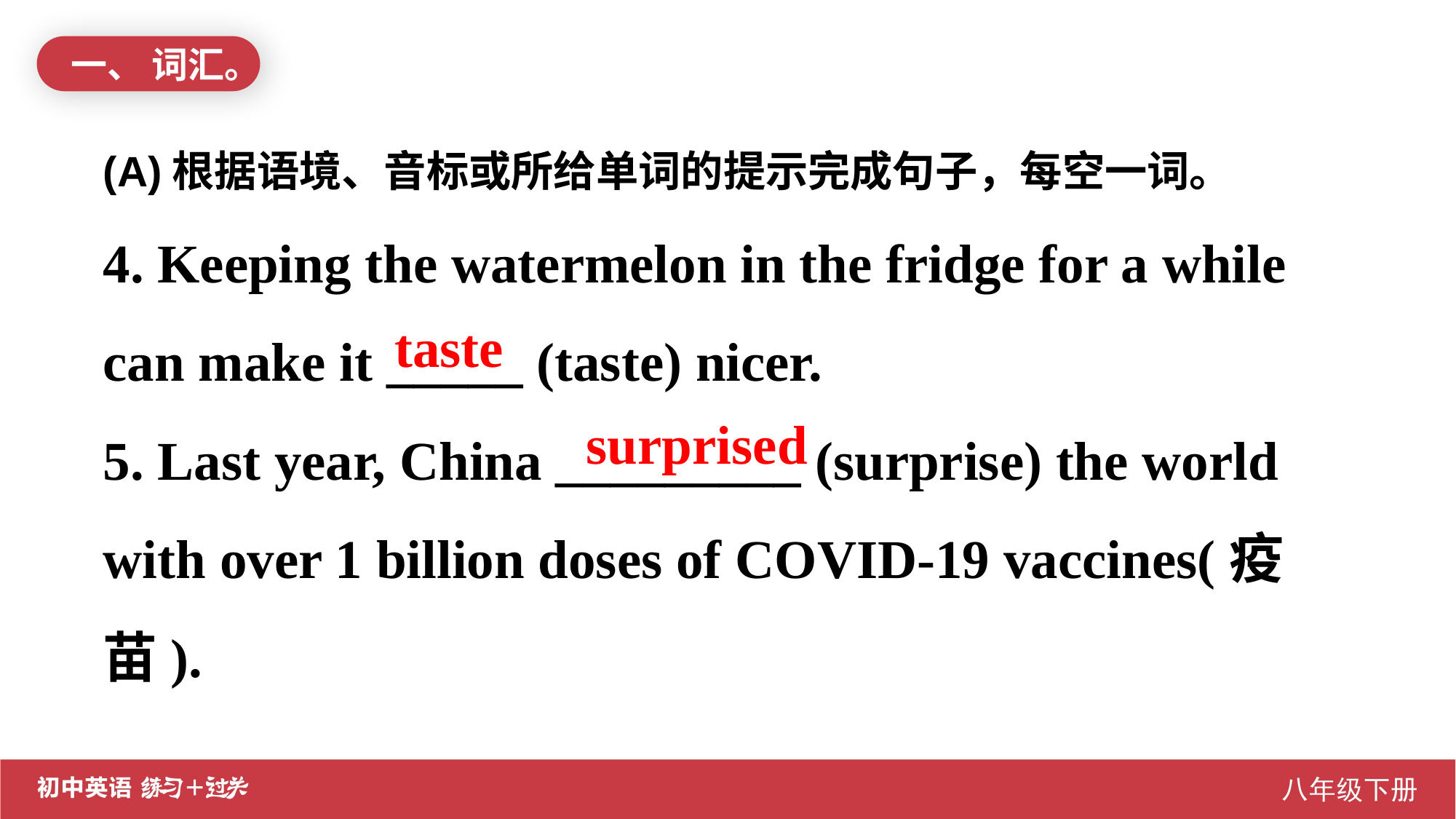

一、 词汇。
(A)根据语境、音标或所给单词的提示完成句子，每空一词。
4. Keeping the watermelon in the fridge for a while can make it _____ (taste) nicer.
5. Last year, China _________ (surprise) the world with over 1 billion doses of COVID-19 vaccines(疫苗).
taste
surprised